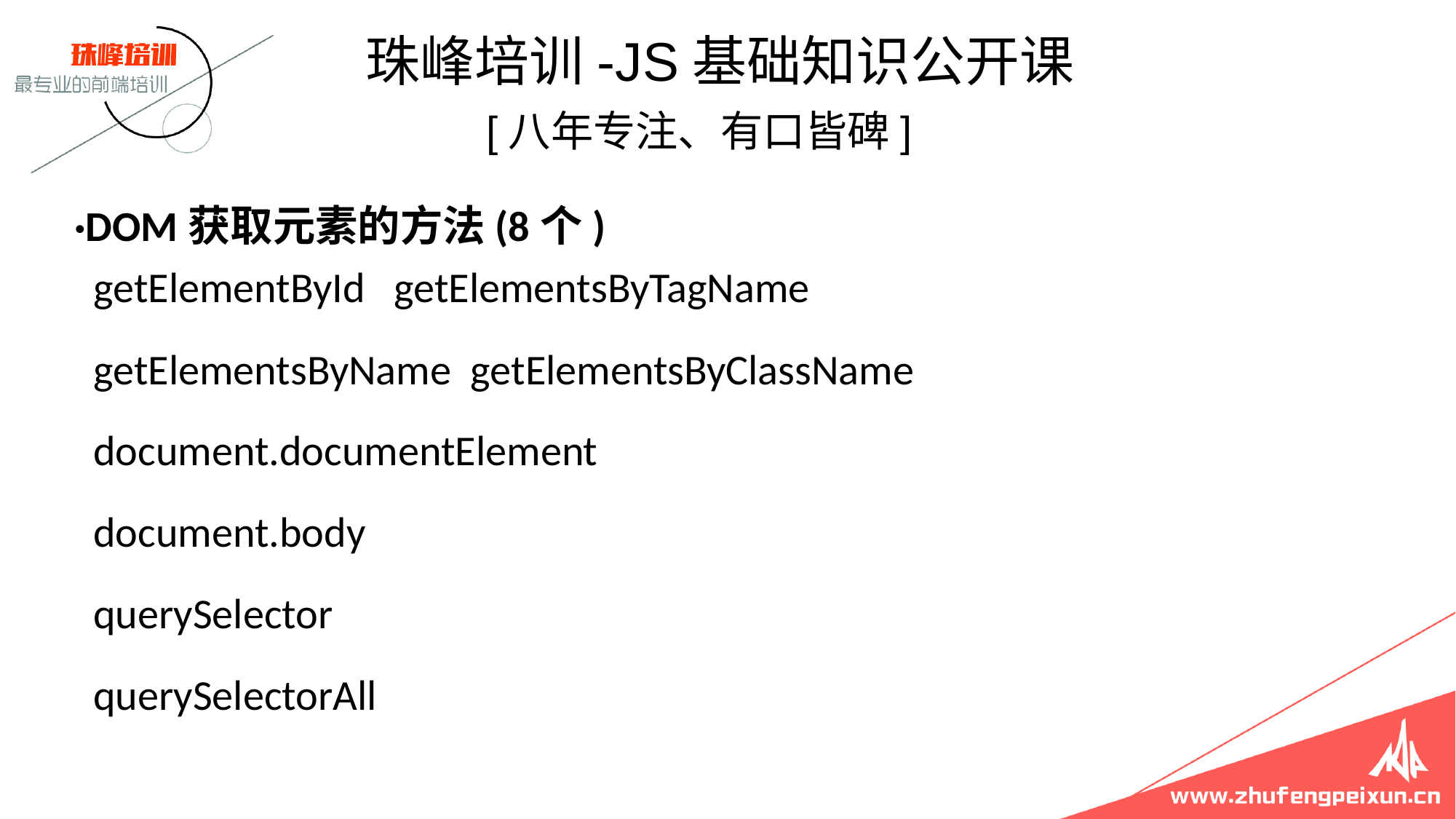

珠峰培训-JS基础知识公开课
        [八年专注、有口皆碑]
 ·DOM获取元素的方法(8个)
   getElementById   getElementsByTagName
   getElementsByName  getElementsByClassName
   document.documentElement
   document.body
   querySelector
   querySelectorAll